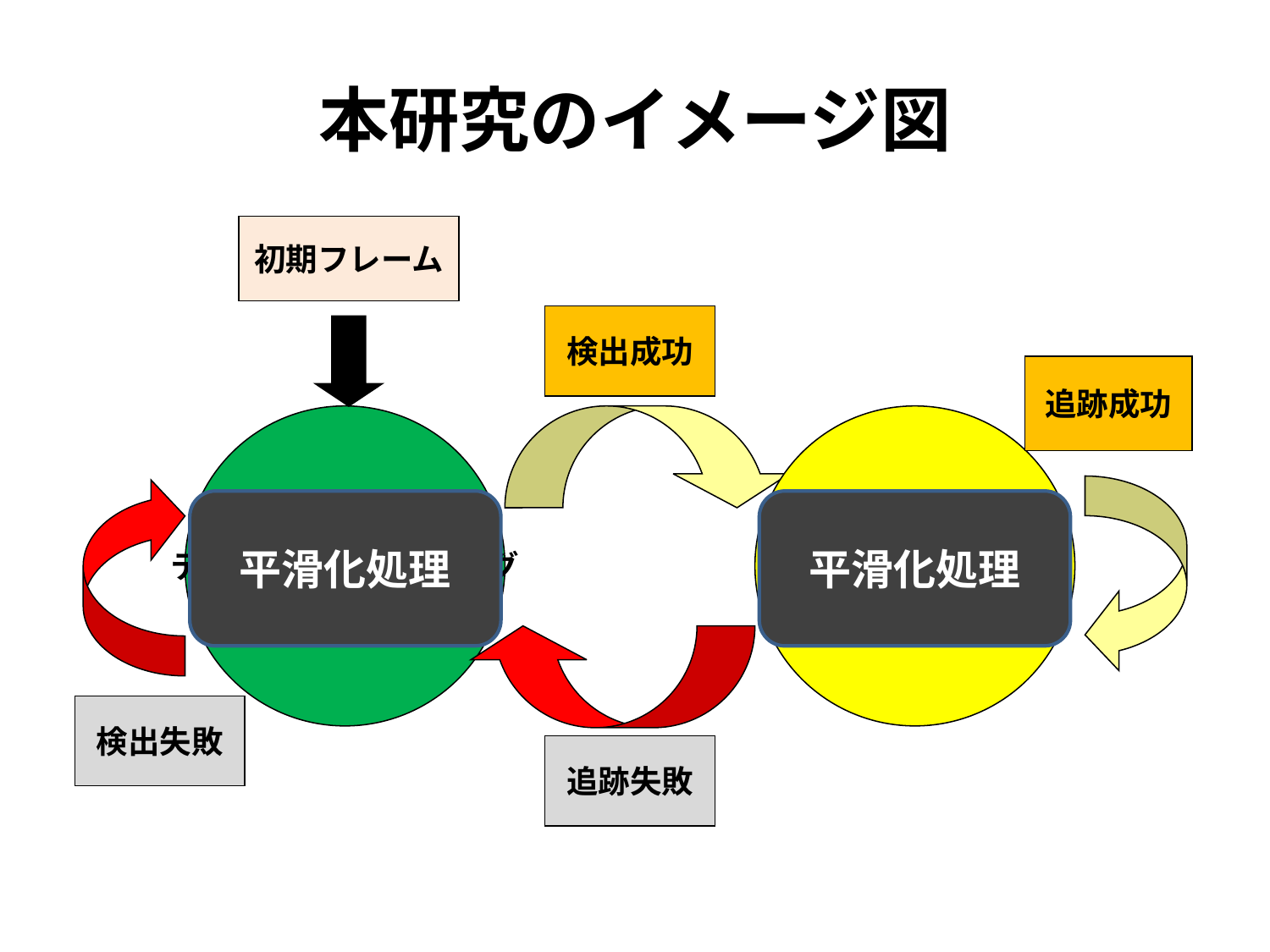

# 本研究のイメージ図
初期フレーム

検出成功

追跡成功
テンプレートマッチング

パーティクルフィルタ

平滑化処理
平滑化処理

検出失敗
追跡失敗